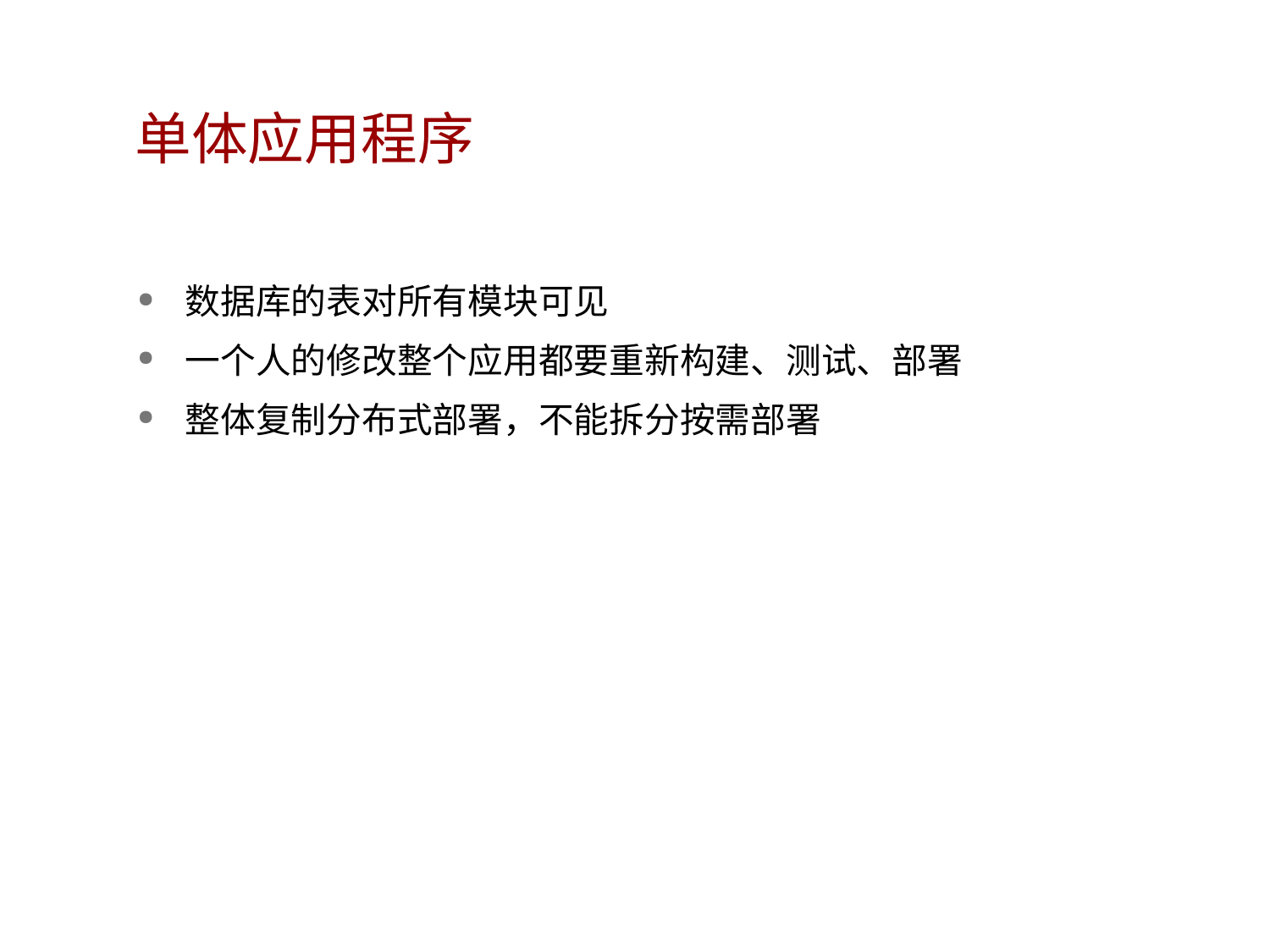

# 单体应用程序
数据库的表对所有模块可见
一个人的修改整个应用都要重新构建、测试、部署
整体复制分布式部署，不能拆分按需部署